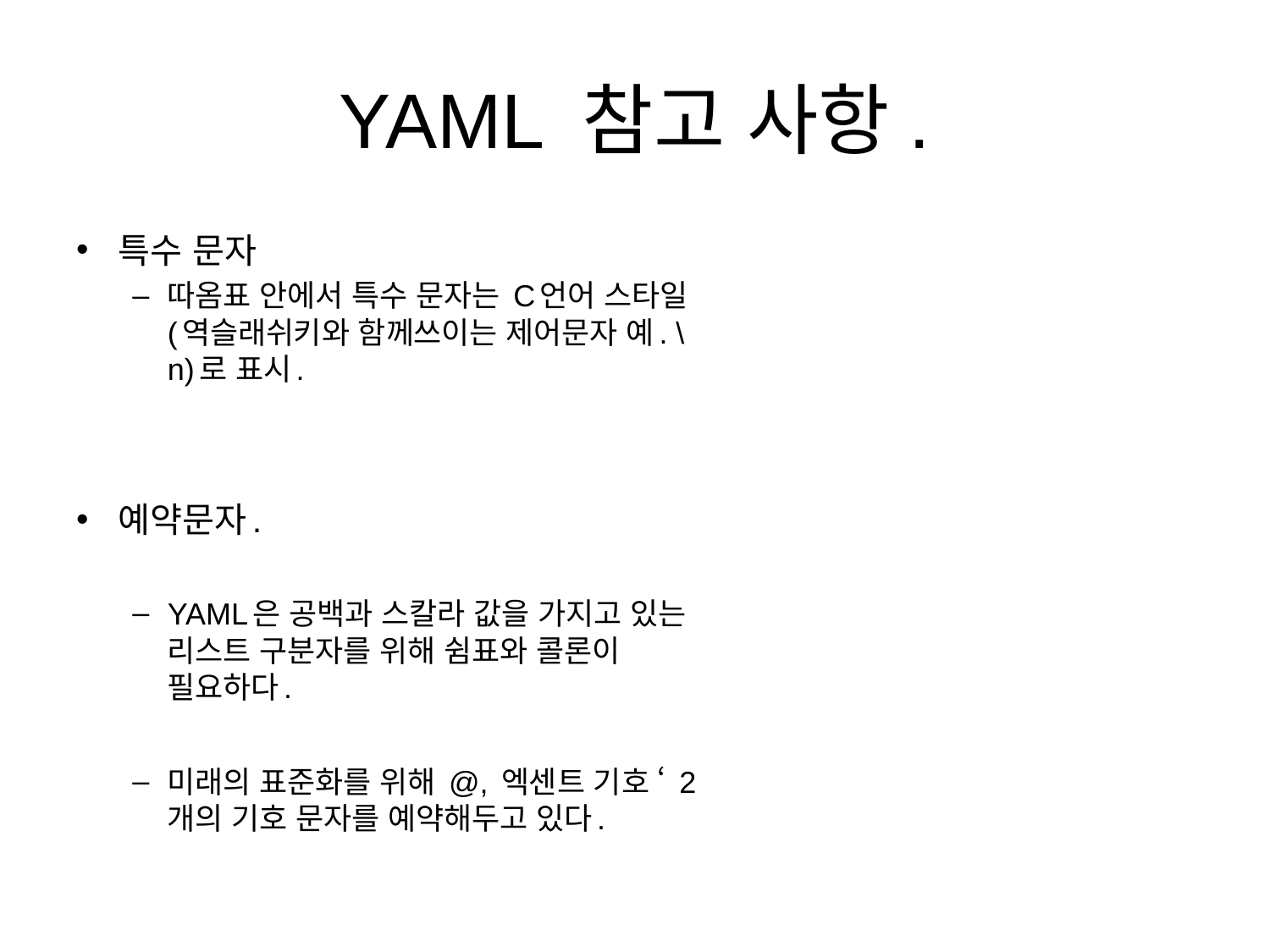

# YAML 참고 사항.
특수 문자
따옴표 안에서 특수 문자는 C언어 스타일(역슬래쉬키와 함께쓰이는 제어문자 예. \n)로 표시.

예약문자.

YAML은 공백과 스칼라 값을 가지고 있는 리스트 구분자를 위해 쉼표와 콜론이 필요하다.

미래의 표준화를 위해 @, 엑센트 기호 ‘ 2개의 기호 문자를 예약해두고 있다.